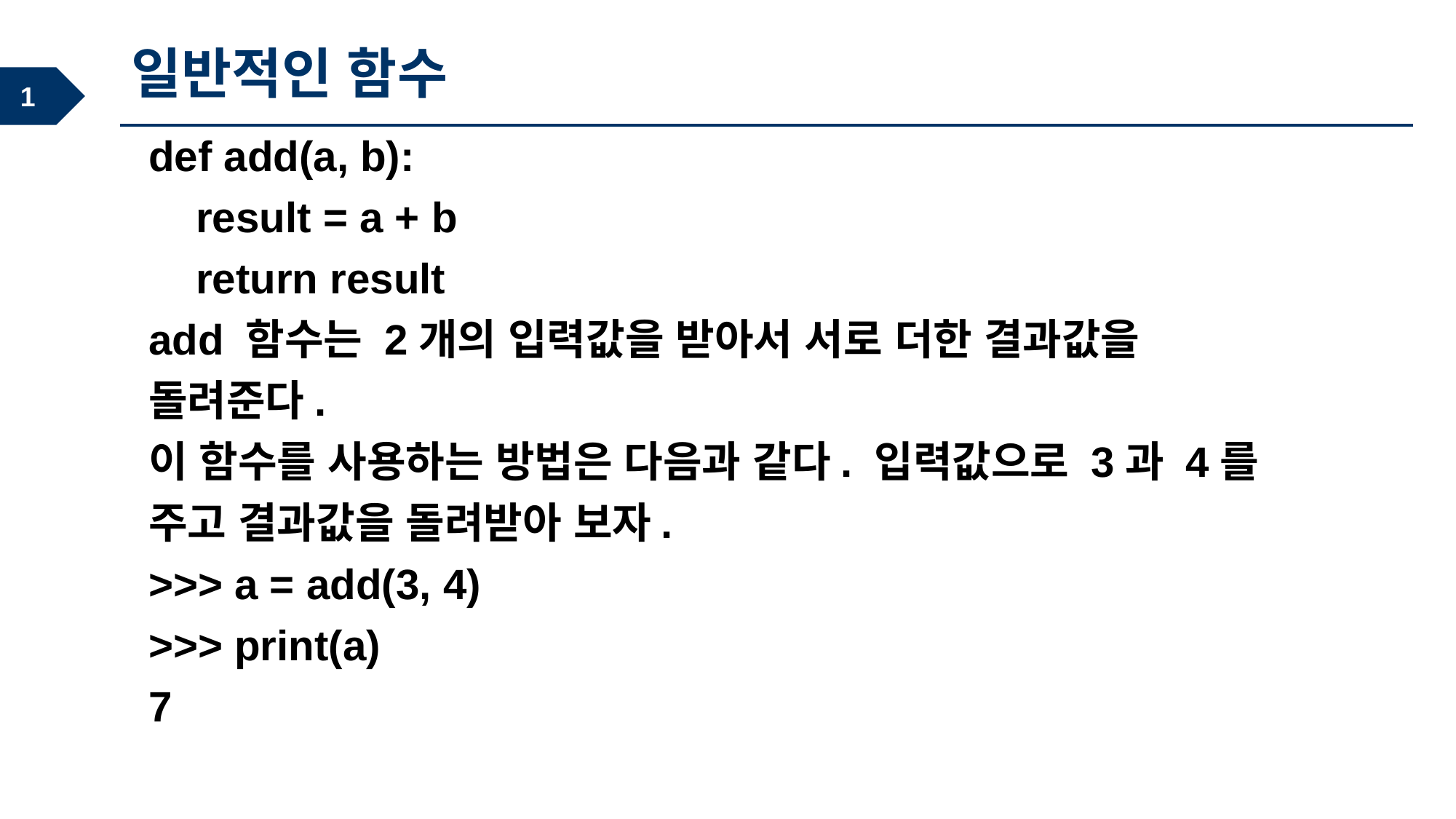

일반적인 함수
def add(a, b):
    result = a + b
    return result
add 함수는 2개의 입력값을 받아서 서로 더한 결과값을 돌려준다.
이 함수를 사용하는 방법은 다음과 같다. 입력값으로 3과 4를 주고 결과값을 돌려받아 보자.
>>> a = add(3, 4)
>>> print(a)
7